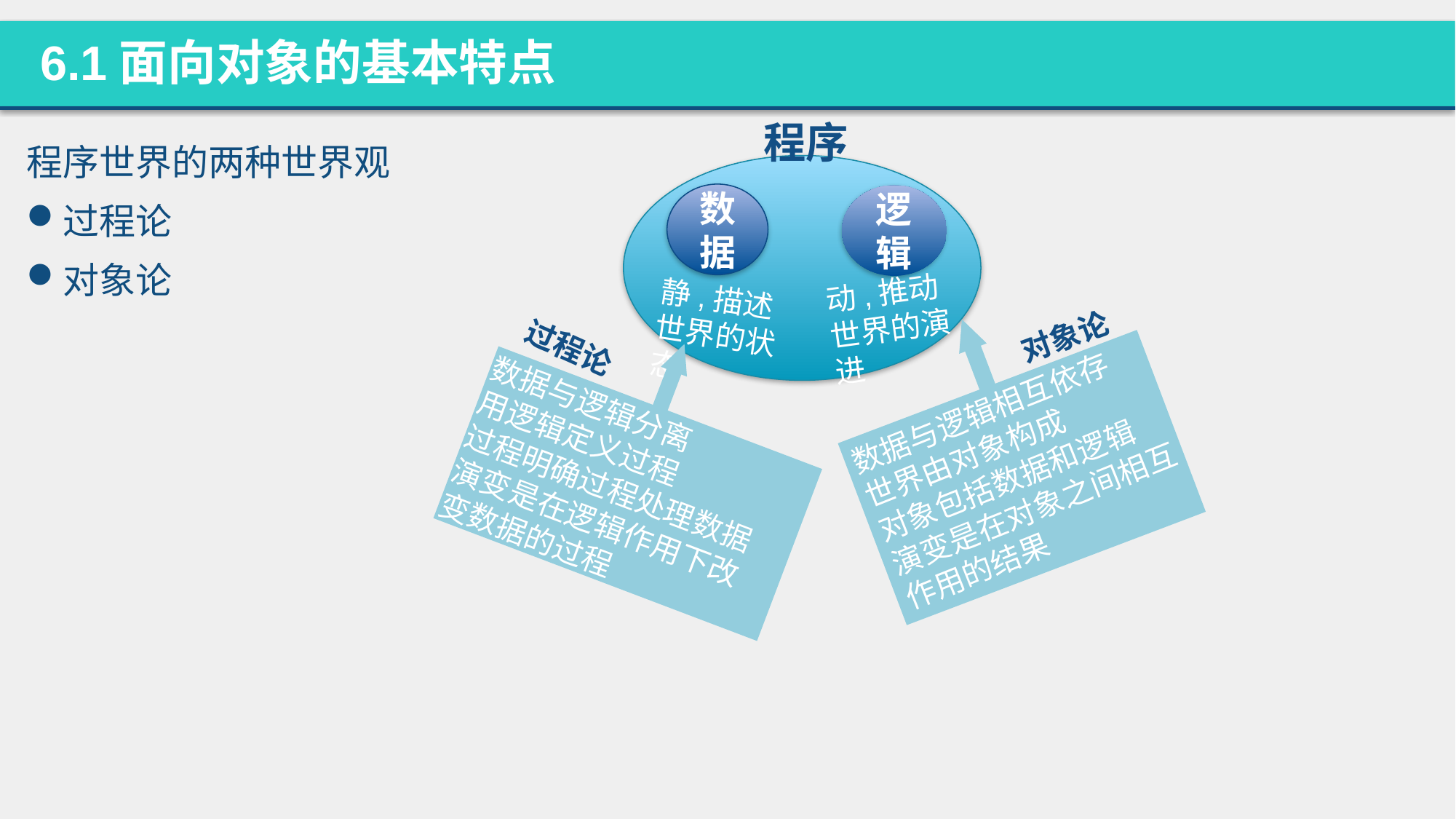

6.1面向对象的基本特点
程序
程序世界的两种世界观
过程论
对象论

数据
逻辑
动,推动世界的演进
静,描述世界的状态

对象论
过程论

数据与逻辑相互依存
世界由对象构成
对象包括数据和逻辑
演变是在对象之间相互作用的结果
数据与逻辑分离
用逻辑定义过程
过程明确过程处理数据
演变是在逻辑作用下改变数据的过程